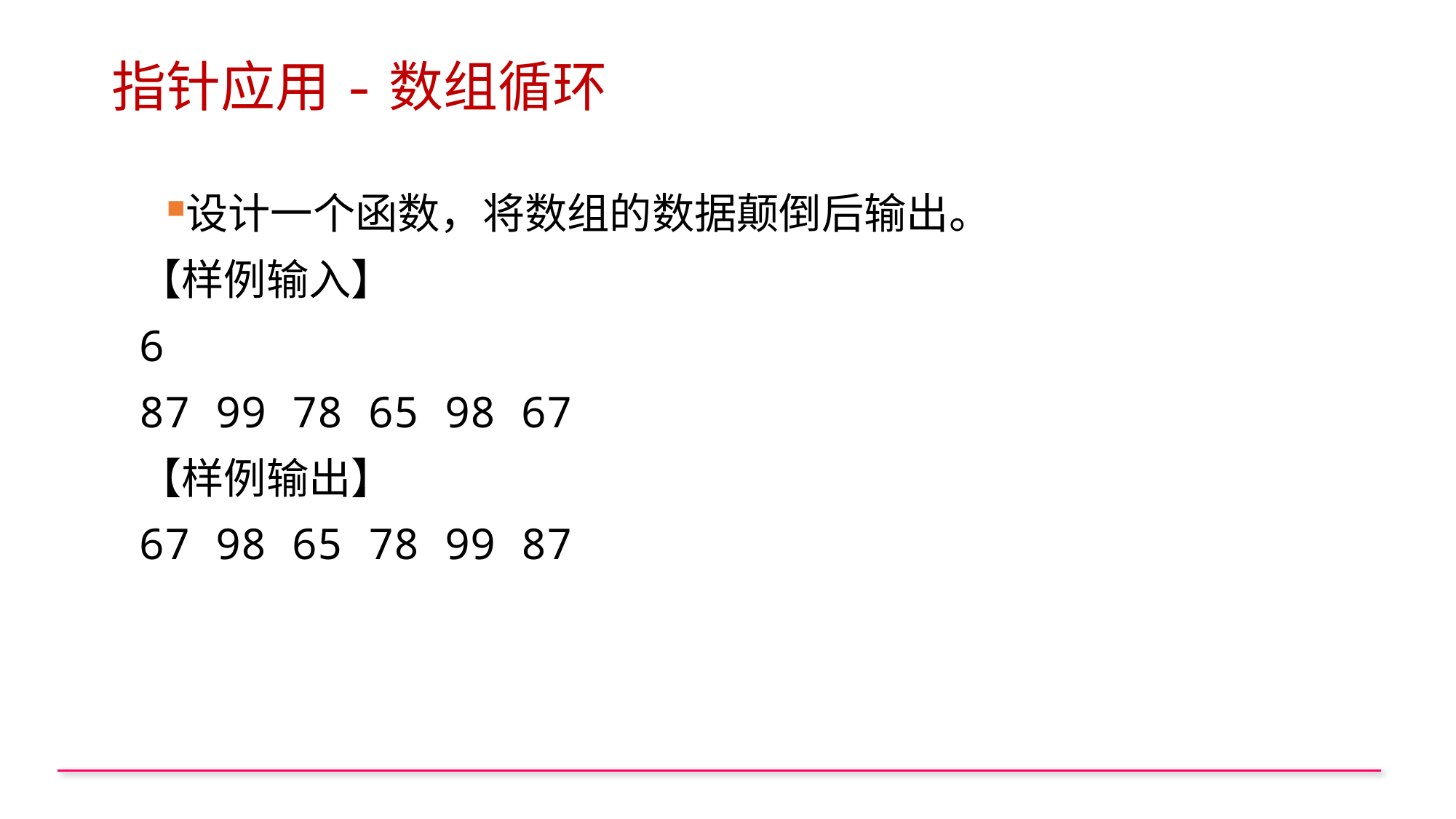

# 指针应用-数组循环
设计一个函数，将数组的数据颠倒后输出。
【样例输入】
6
87 99 78 65 98 67
【样例输出】
67 98 65 78 99 87